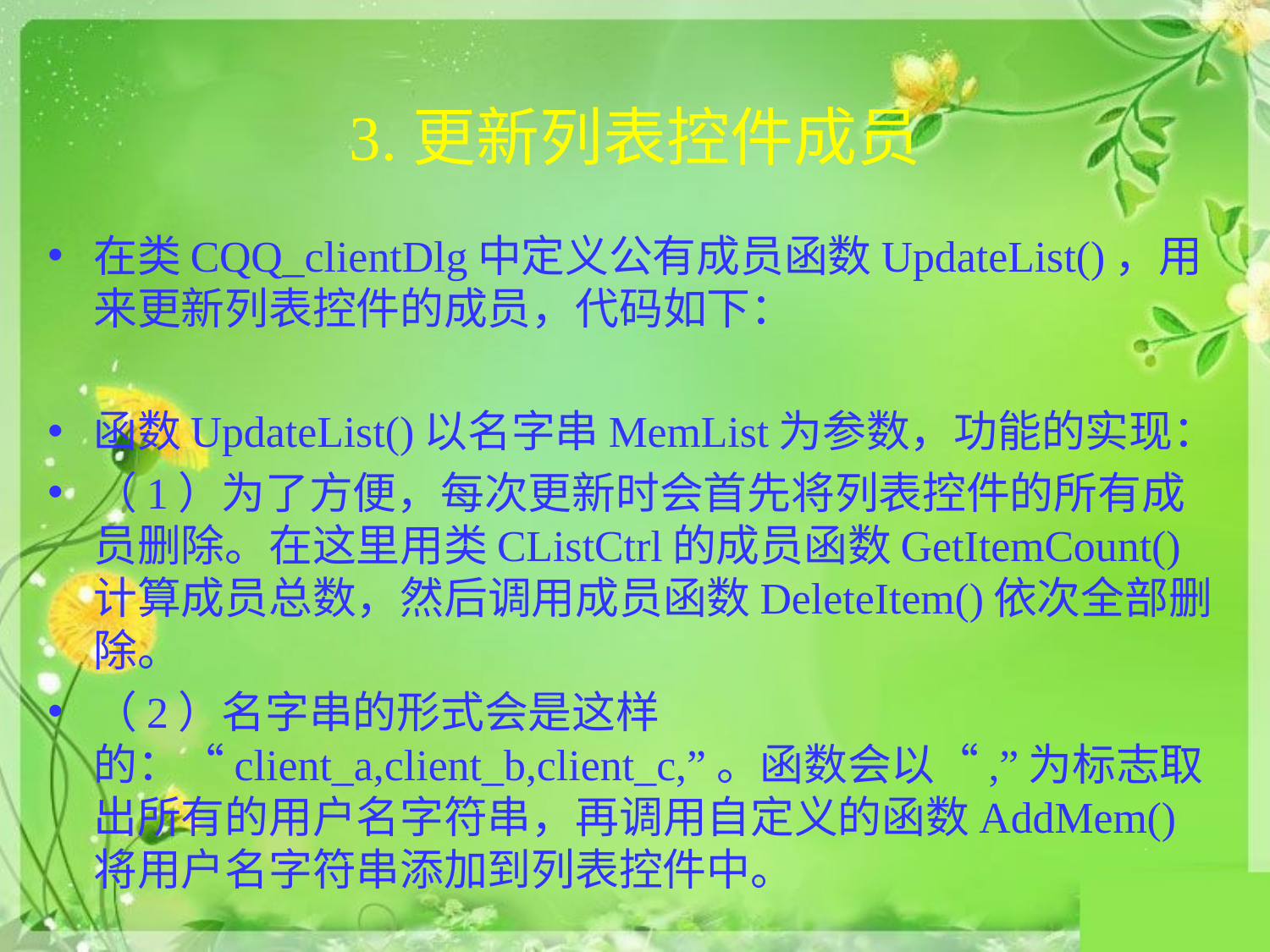

# 3.更新列表控件成员
在类CQQ_clientDlg中定义公有成员函数UpdateList()，用来更新列表控件的成员，代码如下：

函数UpdateList()以名字串MemList为参数，功能的实现：
（1）为了方便，每次更新时会首先将列表控件的所有成员删除。在这里用类CListCtrl的成员函数GetItemCount()计算成员总数，然后调用成员函数DeleteItem()依次全部删除。
（2）名字串的形式会是这样的：“client_a,client_b,client_c,”。函数会以“,”为标志取出所有的用户名字符串，再调用自定义的函数AddMem()将用户名字符串添加到列表控件中。